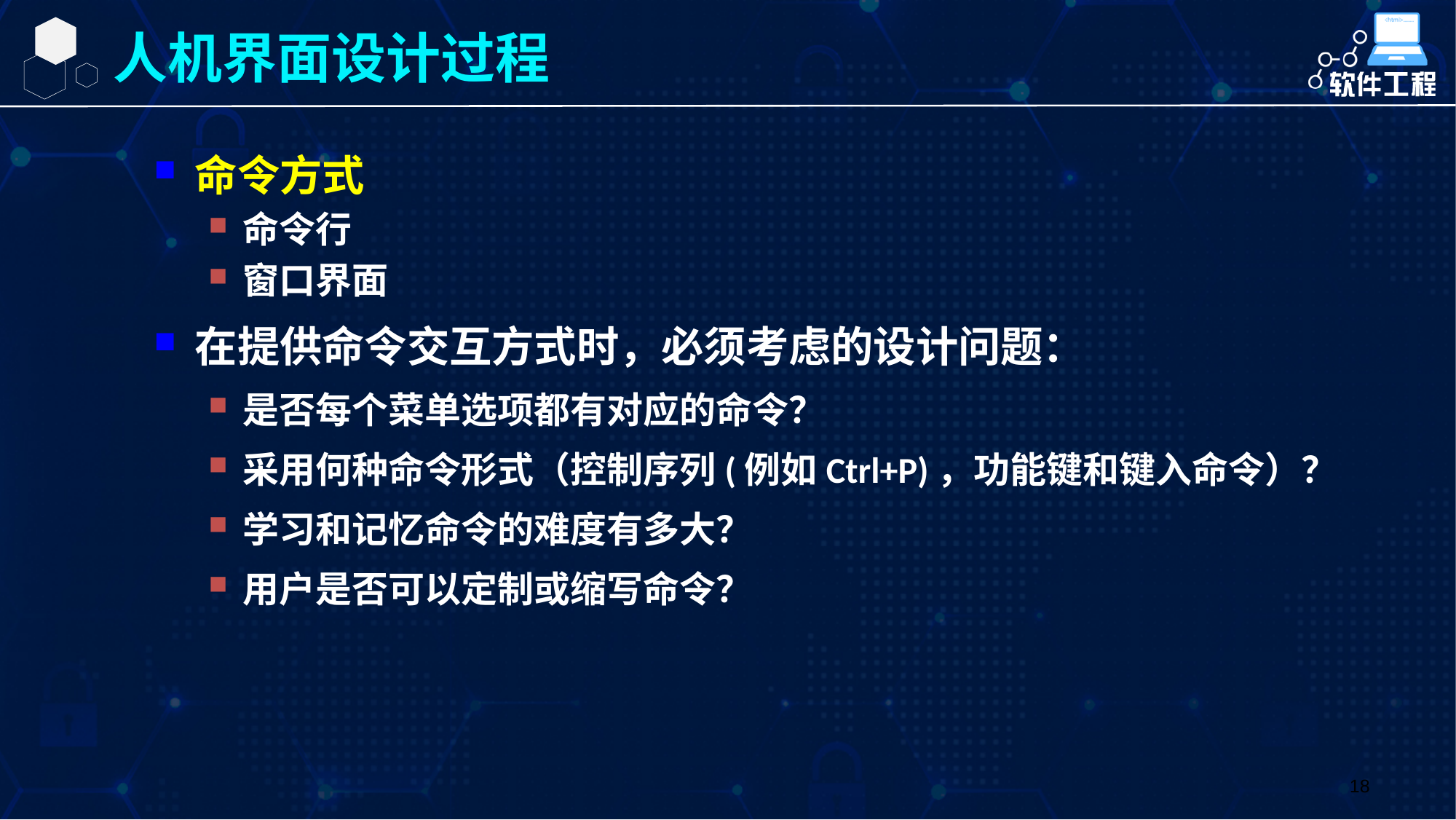

人机界面设计过程
命令方式
命令行
窗口界面
在提供命令交互方式时，必须考虑的设计问题：
是否每个菜单选项都有对应的命令？
采用何种命令形式（控制序列(例如Ctrl+P)，功能键和键入命令）？
学习和记忆命令的难度有多大？
用户是否可以定制或缩写命令？
18